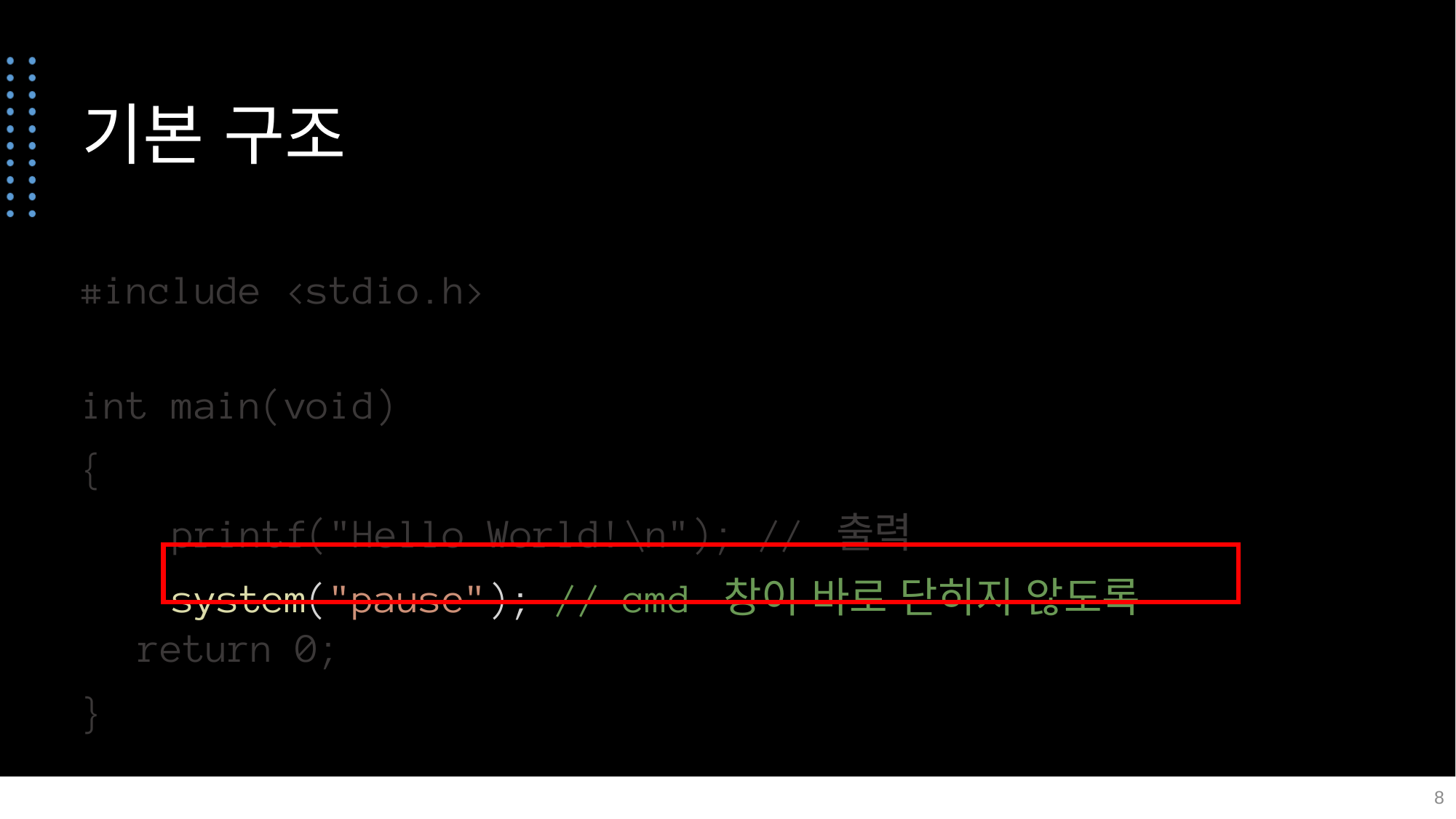

# 기본 구조
#include <stdio.h>
int main(void)
{
    printf("Hello World!\n"); // 출력
    system("pause"); // cmd 창이 바로 닫히지 않도록
    return 0;
}

8